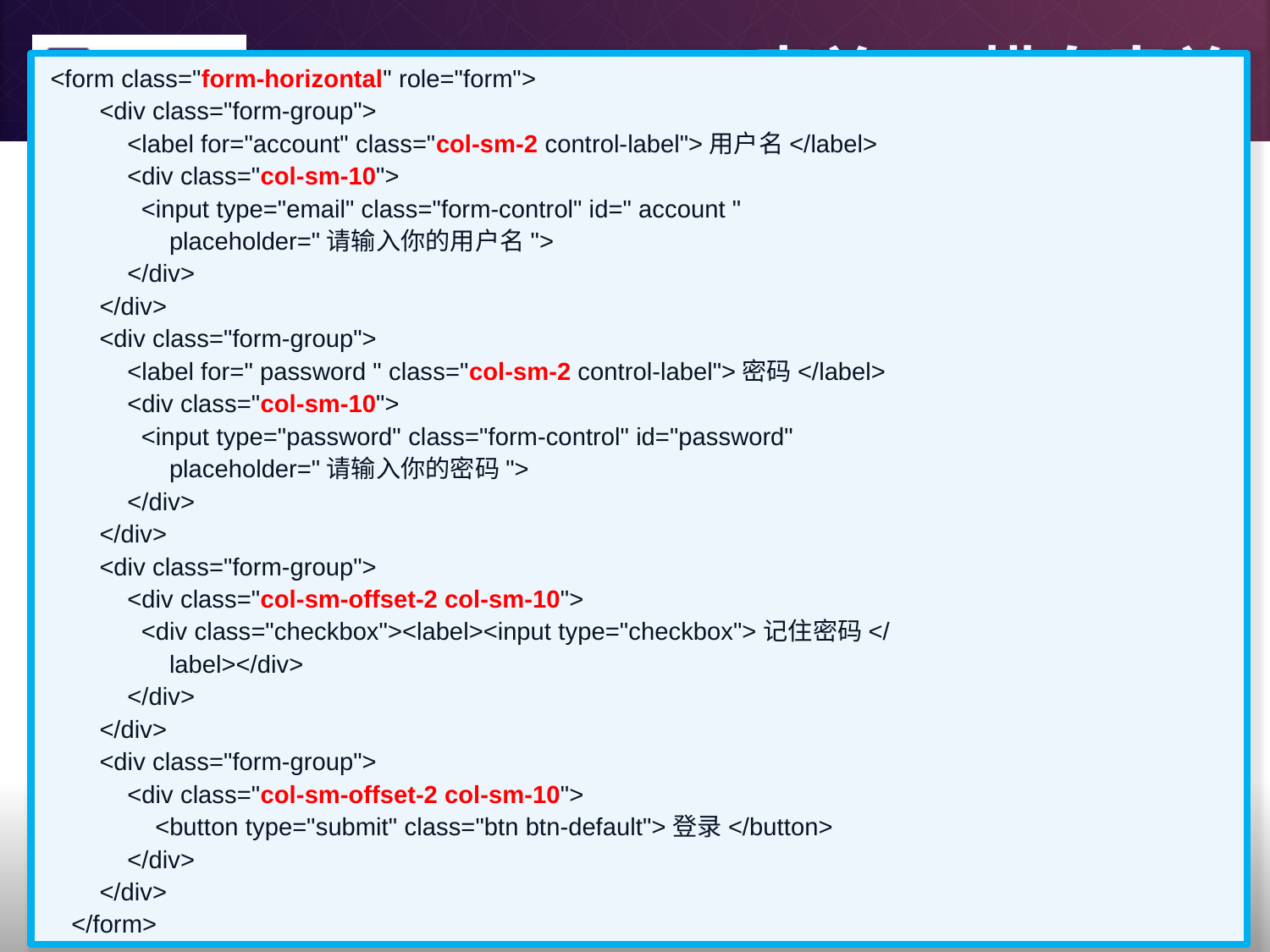

# 表单 > 横向表单
 <form class="form-horizontal" role="form">
        <div class="form-group">
            <label for="account" class="col-sm-2 control-label">用户名</label>
            <div class="col-sm-10">
              <input type="email" class="form-control" id=" account "
                  placeholder="请输入你的用户名">
            </div>
        </div>
        <div class="form-group">
            <label for=" password " class="col-sm-2 control-label">密码</label>
            <div class="col-sm-10">
              <input type="password" class="form-control" id="password"
                  placeholder="请输入你的密码">
            </div>
        </div>
        <div class="form-group">
            <div class="col-sm-offset-2 col-sm-10">
              <div class="checkbox"><label><input type="checkbox">记住密码</
                  label></div>
            </div>
        </div>
        <div class="form-group">
            <div class="col-sm-offset-2 col-sm-10">
                <button type="submit" class="btn btn-default">登录</button>
            </div>
        </div>
    </form>
所以，要实现横向表单，不仅要应用上述样式，还要使用Bootstrap预置的栅格类，以便将label和控件水平并排布局。由于.form-horizontal样式改变了.form-group的行为，将其表现得像栅格系统中的行（row）一样，因此就无需再使用.row样式了。示例如下：